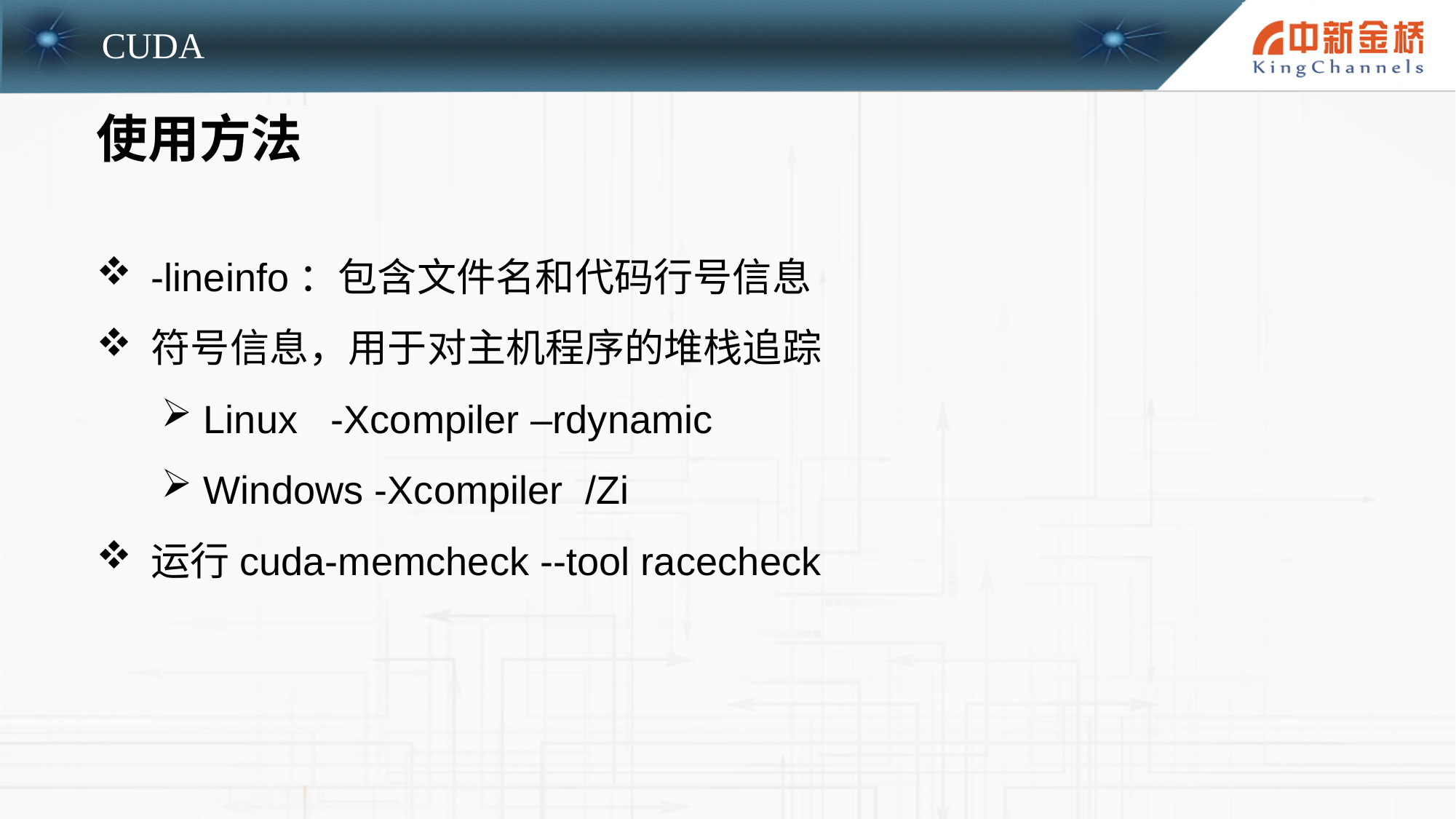

使用方法
-lineinfo：包含文件名和代码行号信息
符号信息，用于对主机程序的堆栈追踪
 Linux   -Xcompiler –rdynamic
 Windows -Xcompiler  /Zi
运行cuda-memcheck --tool racecheck